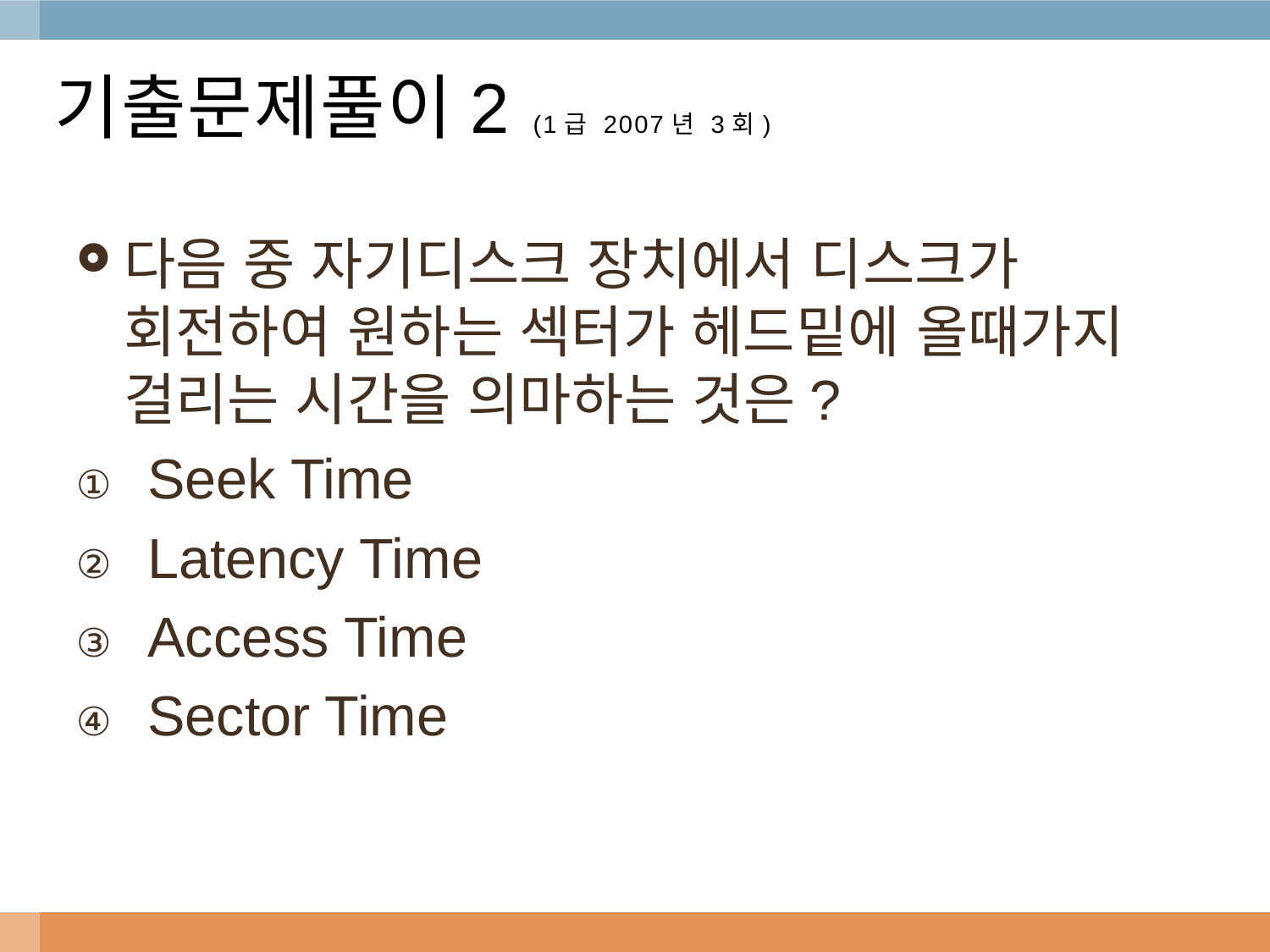

# 기출문제풀이2 (1급 2007년 3회)
다음 중 자기디스크 장치에서 디스크가 회전하여 원하는 섹터가 헤드밑에 올때가지 걸리는 시간을 의마하는 것은?
Seek Time
Latency Time
Access Time
Sector Time